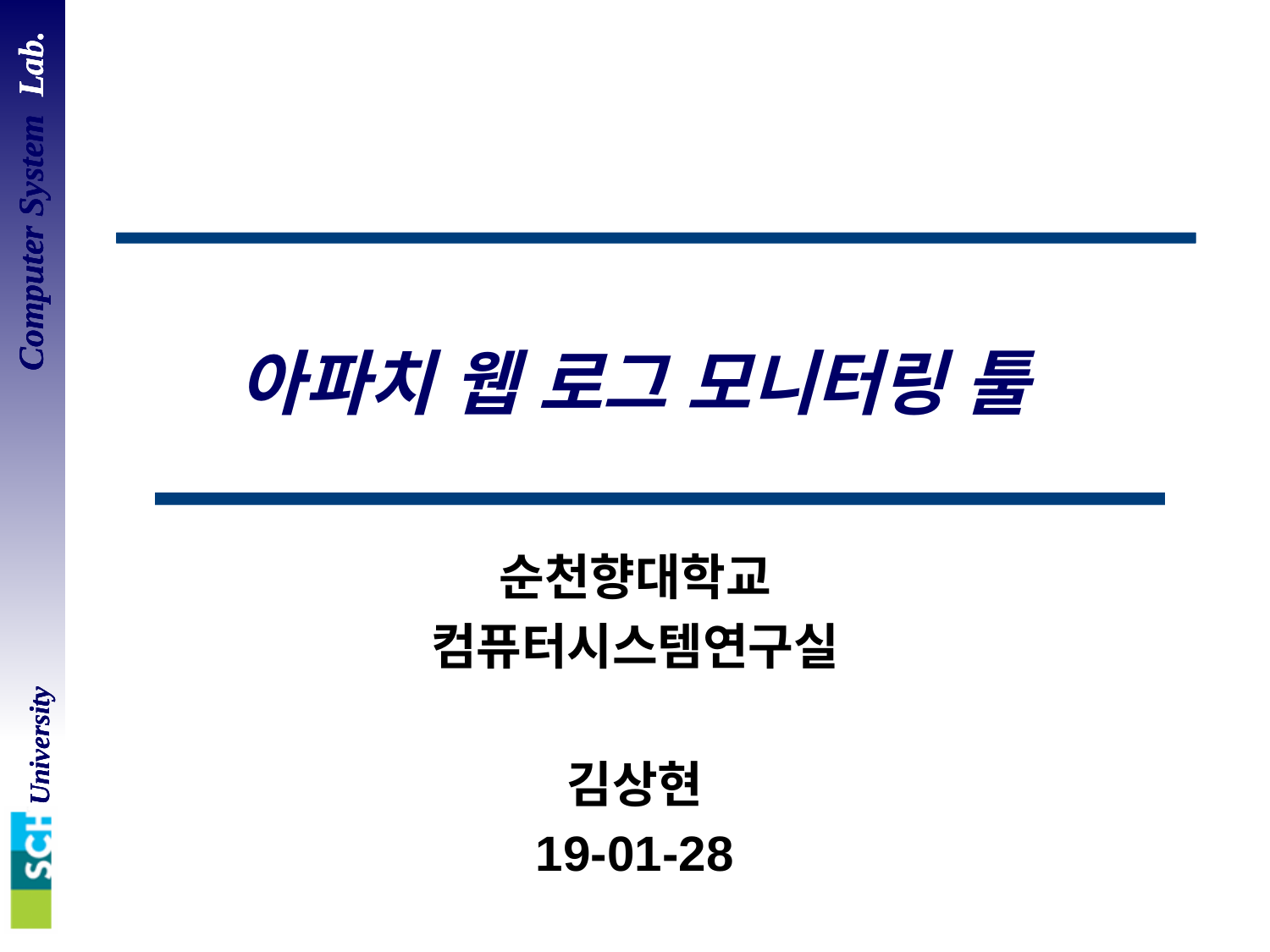

# 아파치 웹 로그 모니터링 툴
순천향대학교
컴퓨터시스템연구실

김상현
19-01-28